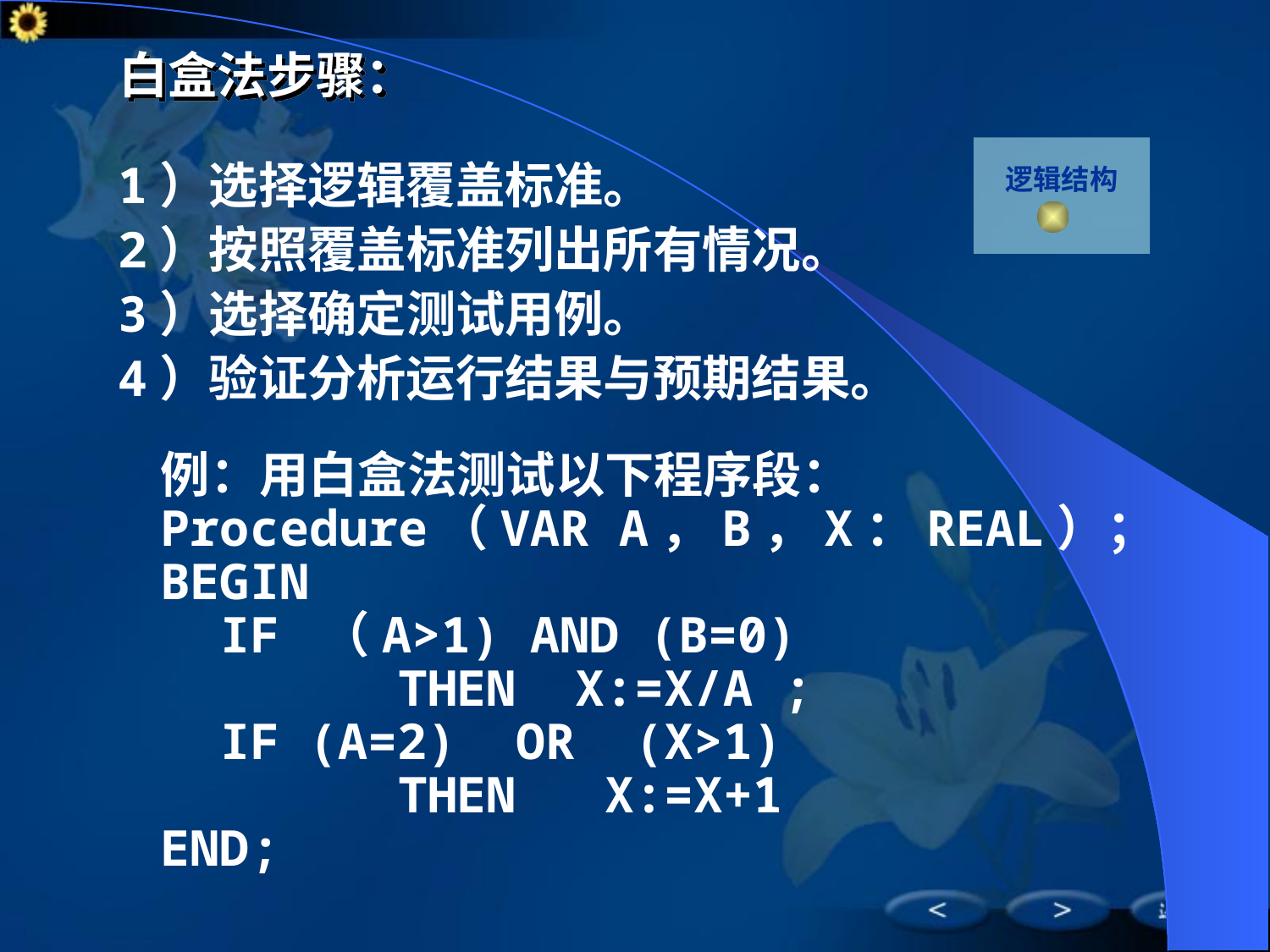

# 白盒法步骤：
逻辑结构

1）选择逻辑覆盖标准。
2）按照覆盖标准列出所有情况。
3）选择确定测试用例。
4）验证分析运行结果与预期结果。

例：用白盒法测试以下程序段：
Procedure（VAR A，B，X：REAL）；
BEGIN
  IF （A>1) AND (B=0)
        THEN  X:=X/A ;
  IF (A=2)  OR  (X>1)
        THEN   X:=X+1
END;